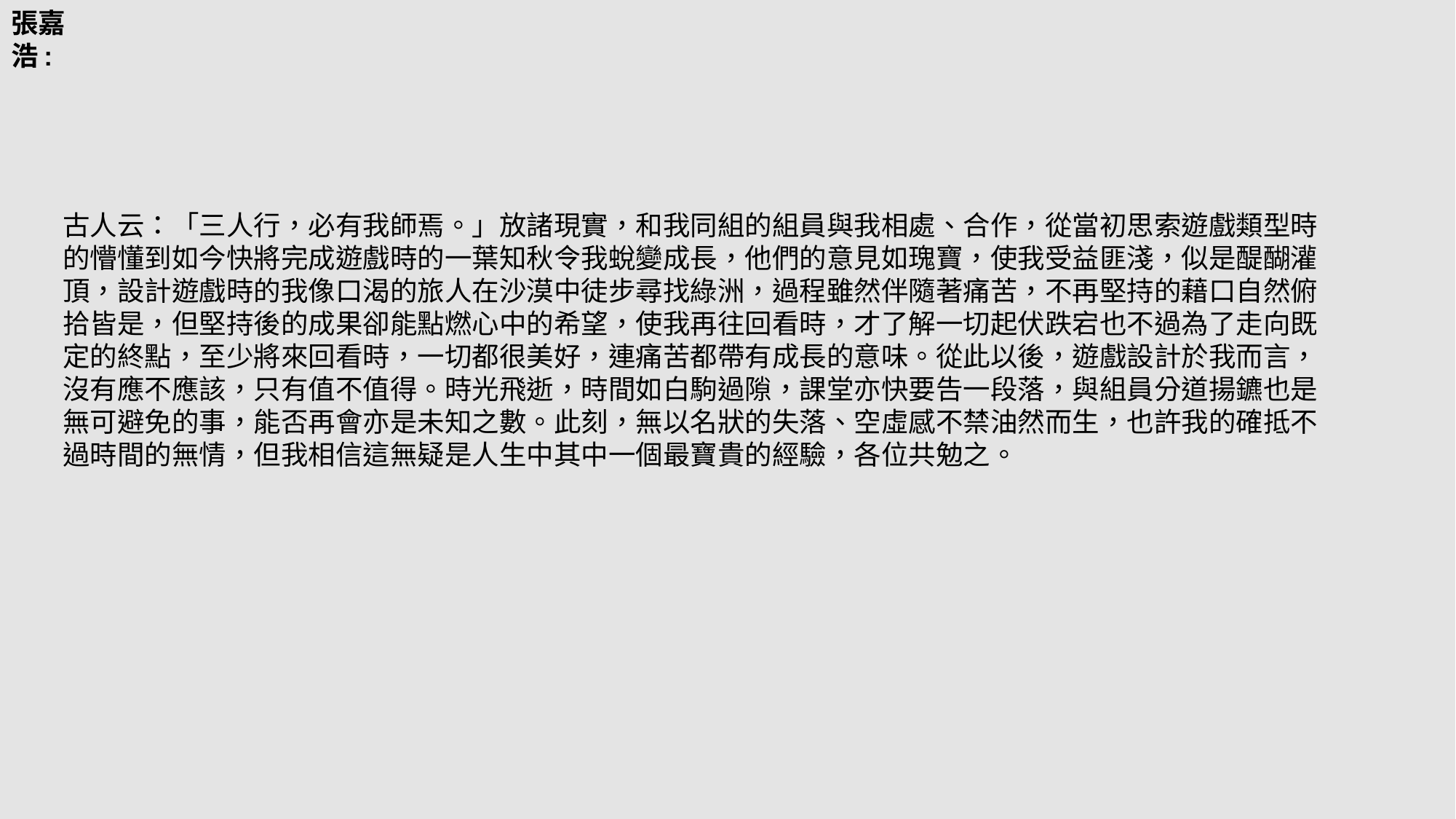

張嘉浩:
古人云：「三人行，必有我師焉。」放諸現實，和我同組的組員與我相處、合作，從當初思索遊戲類型時的懵懂到如今快將完成遊戲時的一葉知秋令我蛻變成長，他們的意見如瑰寶，使我受益匪淺，似是醍醐灌頂，設計遊戲時的我像口渴的旅人在沙漠中徒步尋找綠洲，過程雖然伴隨著痛苦，不再堅持的藉口自然俯拾皆是，但堅持後的成果卻能點燃心中的希望，使我再往回看時，才了解一切起伏跌宕也不過為了走向既定的終點，至少將來回看時，一切都很美好，連痛苦都帶有成長的意味。從此以後，遊戲設計於我而言，沒有應不應該，只有值不值得。時光飛逝，時間如白駒過隙，課堂亦快要告一段落，與組員分道揚鑣也是無可避免的事，能否再會亦是未知之數。此刻，無以名狀的失落、空虛感不禁油然而生，也許我的確抵不過時間的無情，但我相信這無疑是人生中其中一個最寶貴的經驗，各位共勉之。